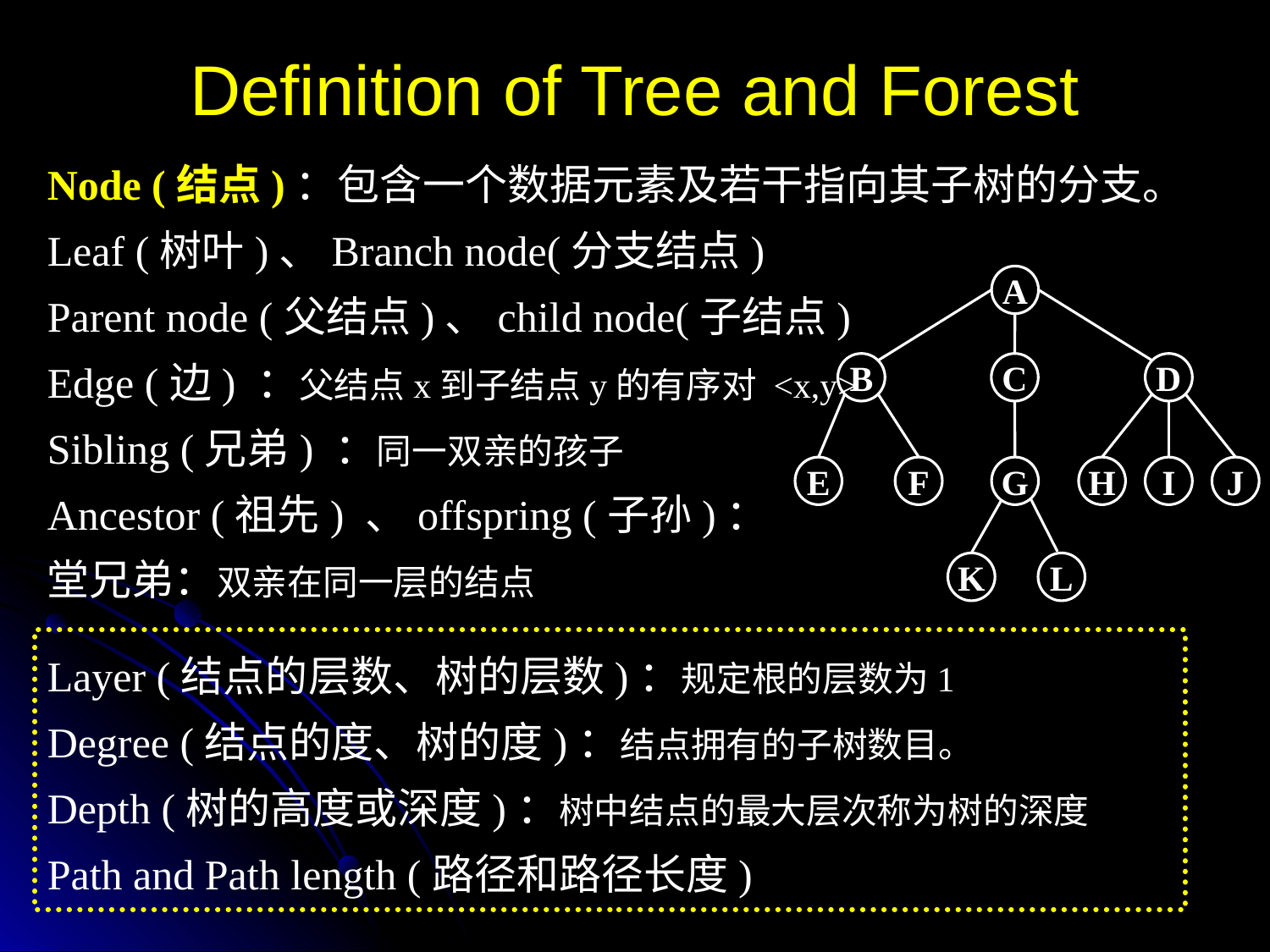

Definition of Tree and Forest
Node (结点)：包含一个数据元素及若干指向其子树的分支。
Leaf (树叶)、Branch node(分支结点)
Parent node (父结点)、child node(子结点)
Edge (边) ：父结点x到子结点y的有序对 <x,y>
Sibling (兄弟) ：同一双亲的孩子
Ancestor (祖先) 、offspring (子孙)：
堂兄弟：双亲在同一层的结点
Layer (结点的层数、树的层数)：规定根的层数为1
Degree (结点的度、树的度)：结点拥有的子树数目。
Depth (树的高度或深度)：树中结点的最大层次称为树的深度
Path and Path length (路径和路径长度)
A
B
C
D
E
F
G
H
I
J
K
L